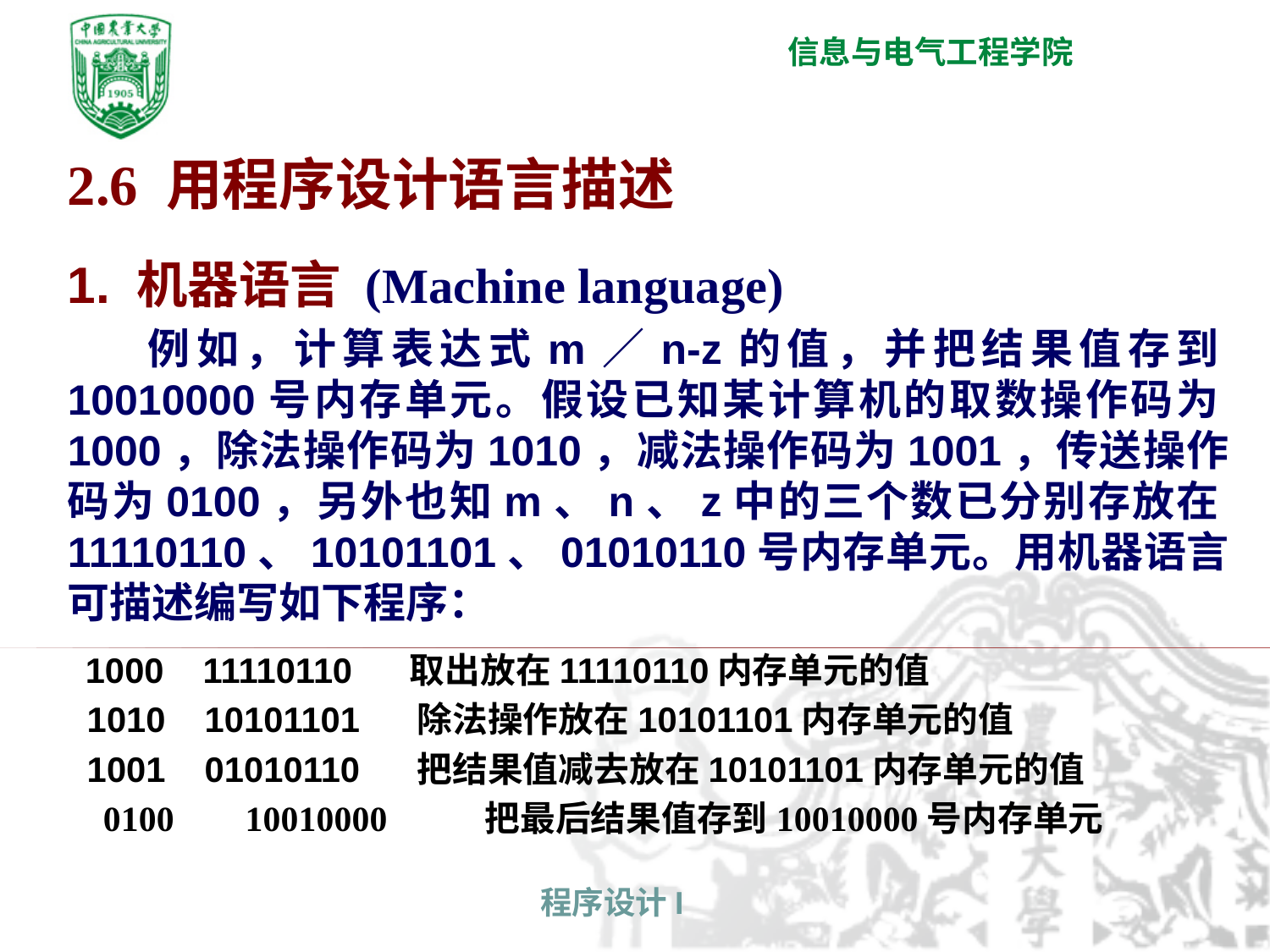

2.6 用程序设计语言描述
1. 机器语言 (Machine language)
    例如，计算表达式m／n-z的值，并把结果值存到10010000号内存单元。假设已知某计算机的取数操作码为1000，除法操作码为1010，减法操作码为1001，传送操作码为0100，另外也知m、n、z中的三个数已分别存放在11110110、10101101、01010110号内存单元。用机器语言可描述编写如下程序：
  1000    11110110     取出放在11110110内存单元的值
  1010    10101101     除法操作放在10101101内存单元的值
  1001    01010110     把结果值减去放在10101101内存单元的值
    0100        10010000          把最后结果值存到10010000号内存单元